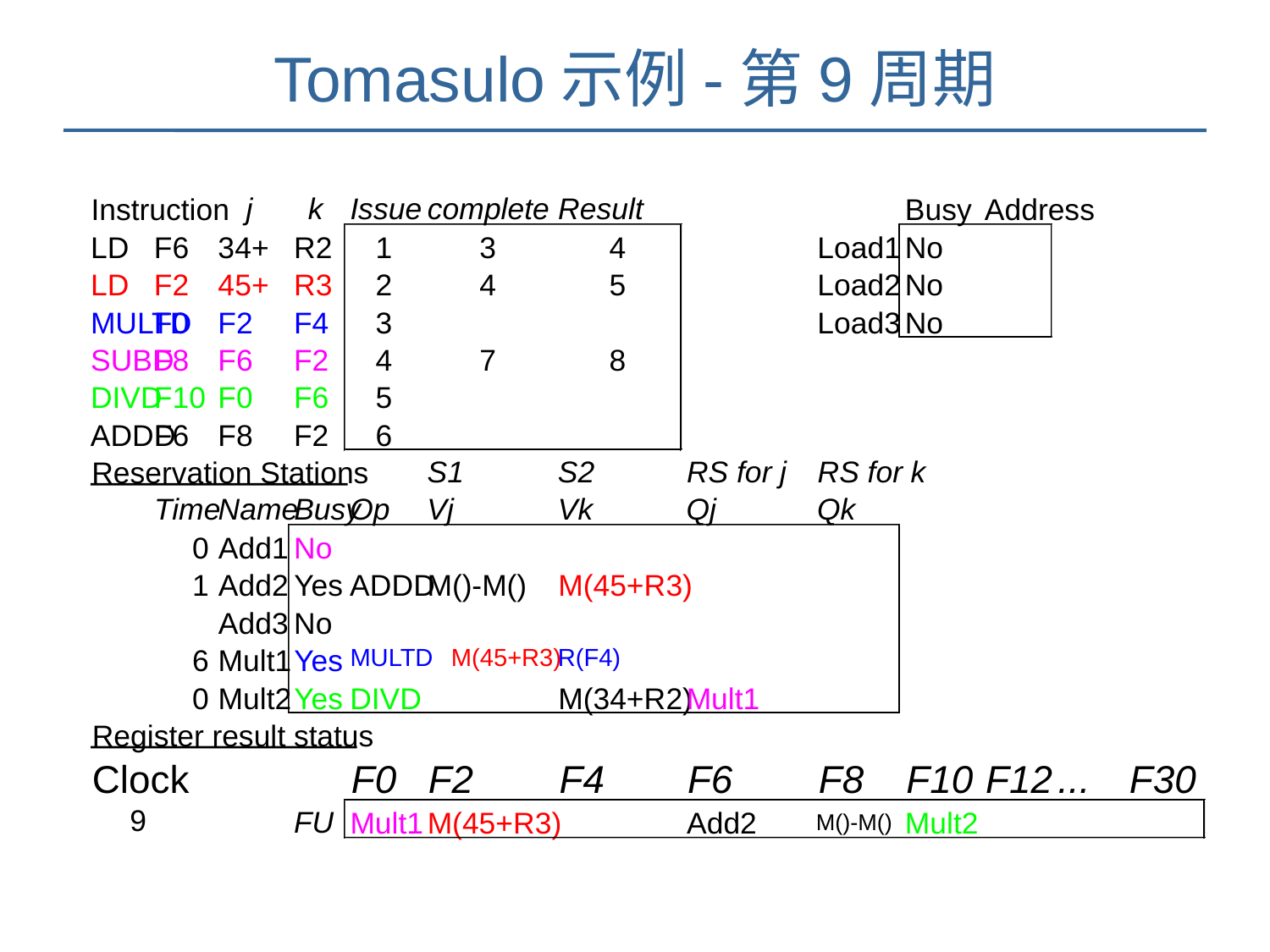

# Tomasulo示例-第9周期

j
k
Issue
complete
Result
Instruction
Busy
Address

LD
F6
34+
R2
1
3
4
Load1
No
LD
F2
45+
R3
2
4
5
Load2
No
MULTD
F0
F2
F4
3
Load3
No

SUBD
F8
F6
F2
4
7
8
DIVD
F10
F0
F6
5
ADDD
F6
F8
F2
6

S1
S2
RS for j
RS for k
Reservation Stations

Time
Name
Busy
Op
Vj
Vk
Qj
Qk

0
Add1
No
1
Add2
Yes
ADDD
M()-M()
M(45+R3)
Add3
No
6
Mult1
Yes
MULTD
M(45+R3)
R(F4)
0
Mult2
Yes
DIVD
M(34+R2)
Mult1

Register result status

Clock
F0
F2
F4
F6
F8
F10
F12
...
F30

9
FU
Mult1
M(45+R3)
Add2
Mult2
M()-M()